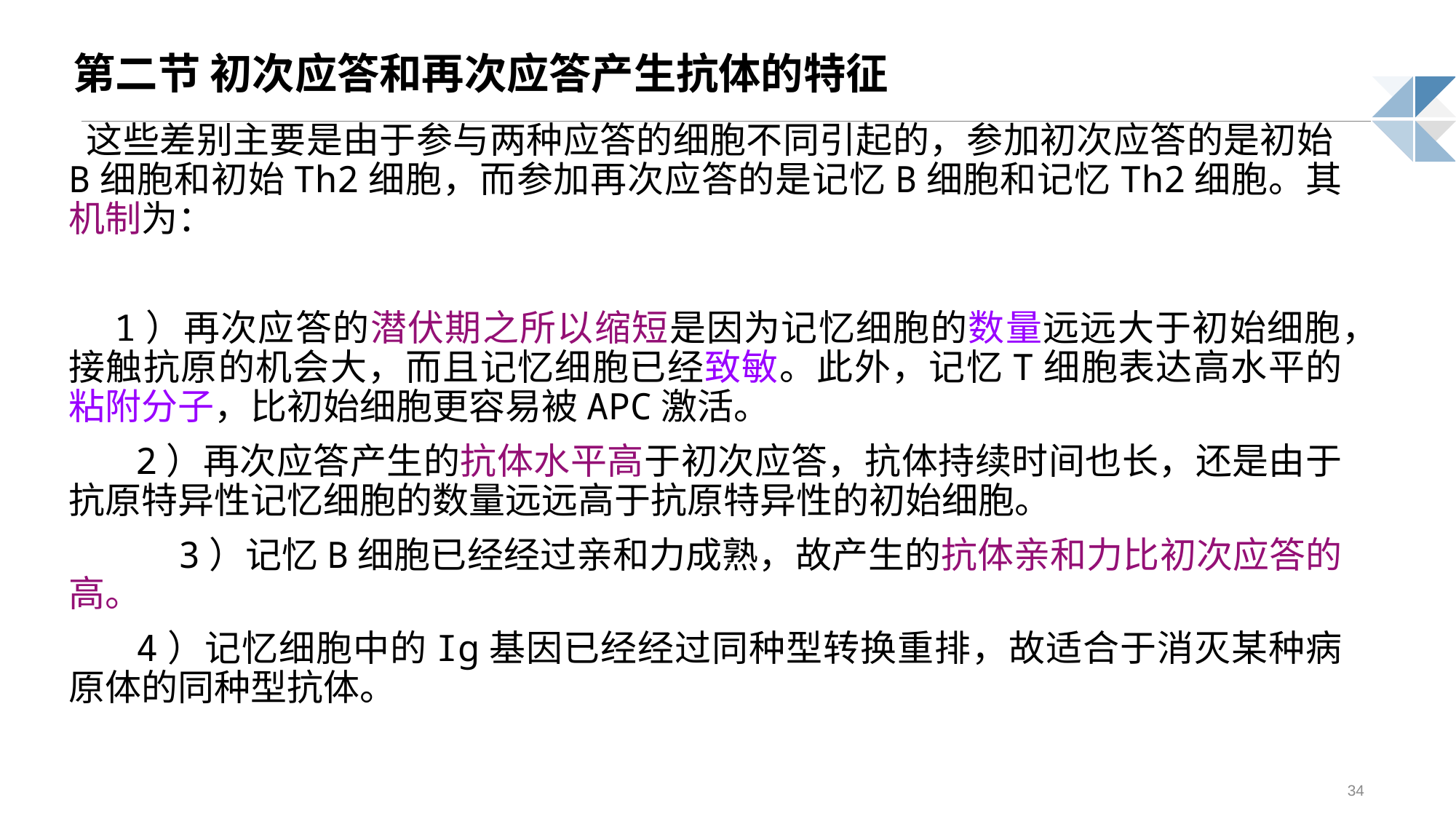

# 第二节 初次应答和再次应答产生抗体的特征
 这些差别主要是由于参与两种应答的细胞不同引起的，参加初次应答的是初始B细胞和初始Th2细胞，而参加再次应答的是记忆B细胞和记忆Th2细胞。其机制为：

  1）再次应答的潜伏期之所以缩短是因为记忆细胞的数量远远大于初始细胞，接触抗原的机会大，而且记忆细胞已经致敏。此外，记忆T细胞表达高水平的粘附分子，比初始细胞更容易被APC激活。
   2）再次应答产生的抗体水平高于初次应答，抗体持续时间也长，还是由于抗原特异性记忆细胞的数量远远高于抗原特异性的初始细胞。
     3）记忆B细胞已经经过亲和力成熟，故产生的抗体亲和力比初次应答的高。
   4）记忆细胞中的Ig基因已经经过同种型转换重排，故适合于消灭某种病原体的同种型抗体。
34